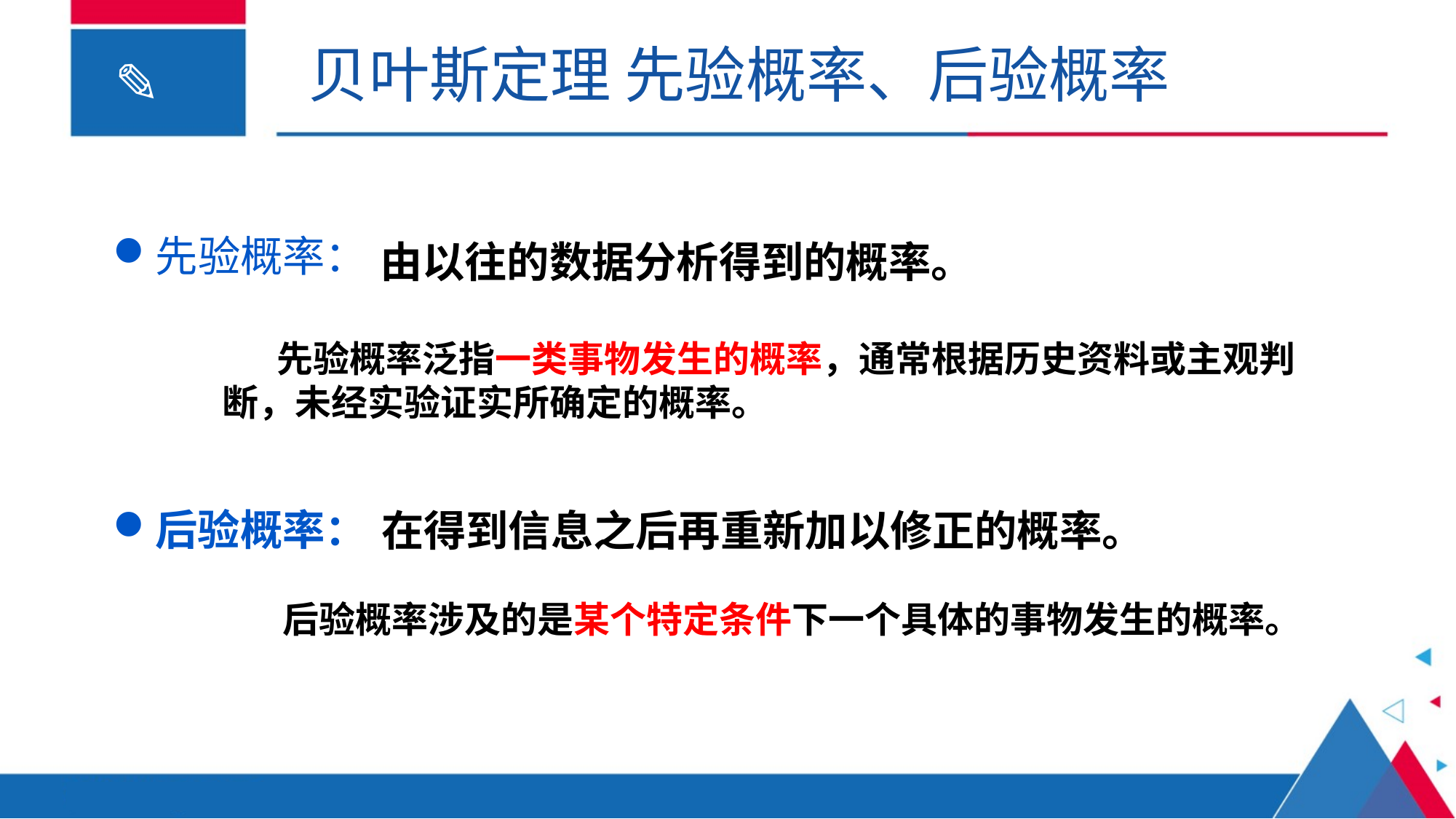

贝叶斯定理 先验概率、后验概率
 由以往的数据分析得到的概率。
先验概率：
先验概率泛指一类事物发生的概率，通常根据历史资料或主观判断，未经实验证实所确定的概率。
在得到信息之后再重新加以修正的概率。
后验概率：
后验概率涉及的是某个特定条件下一个具体的事物发生的概率。